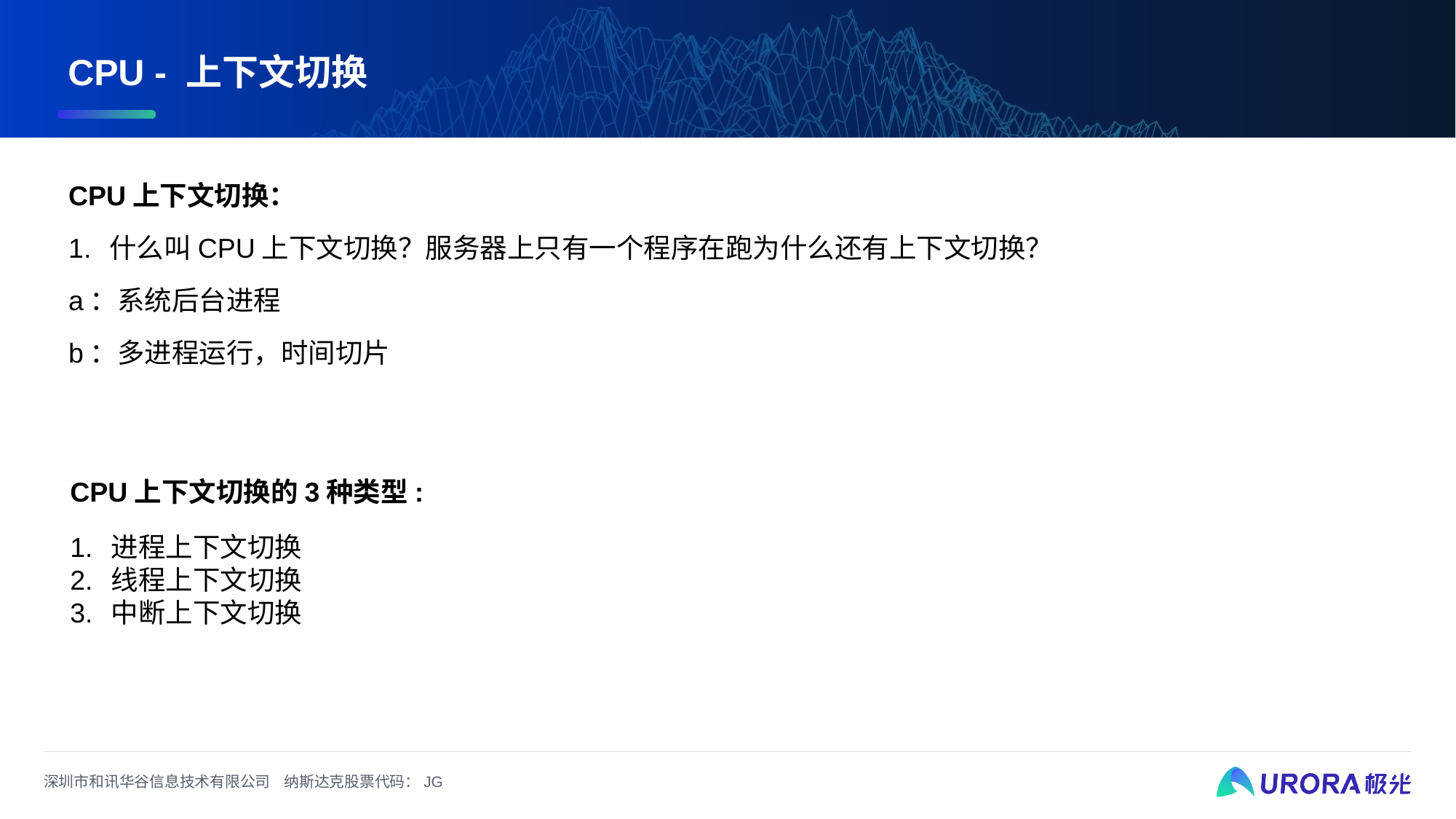

# CPU - 上下文切换
CPU上下文切换：
什么叫CPU上下文切换？服务器上只有一个程序在跑为什么还有上下文切换？
a：系统后台进程
b：多进程运行，时间切片
CPU上下文切换的3种类型:
进程上下文切换
线程上下文切换
中断上下文切换